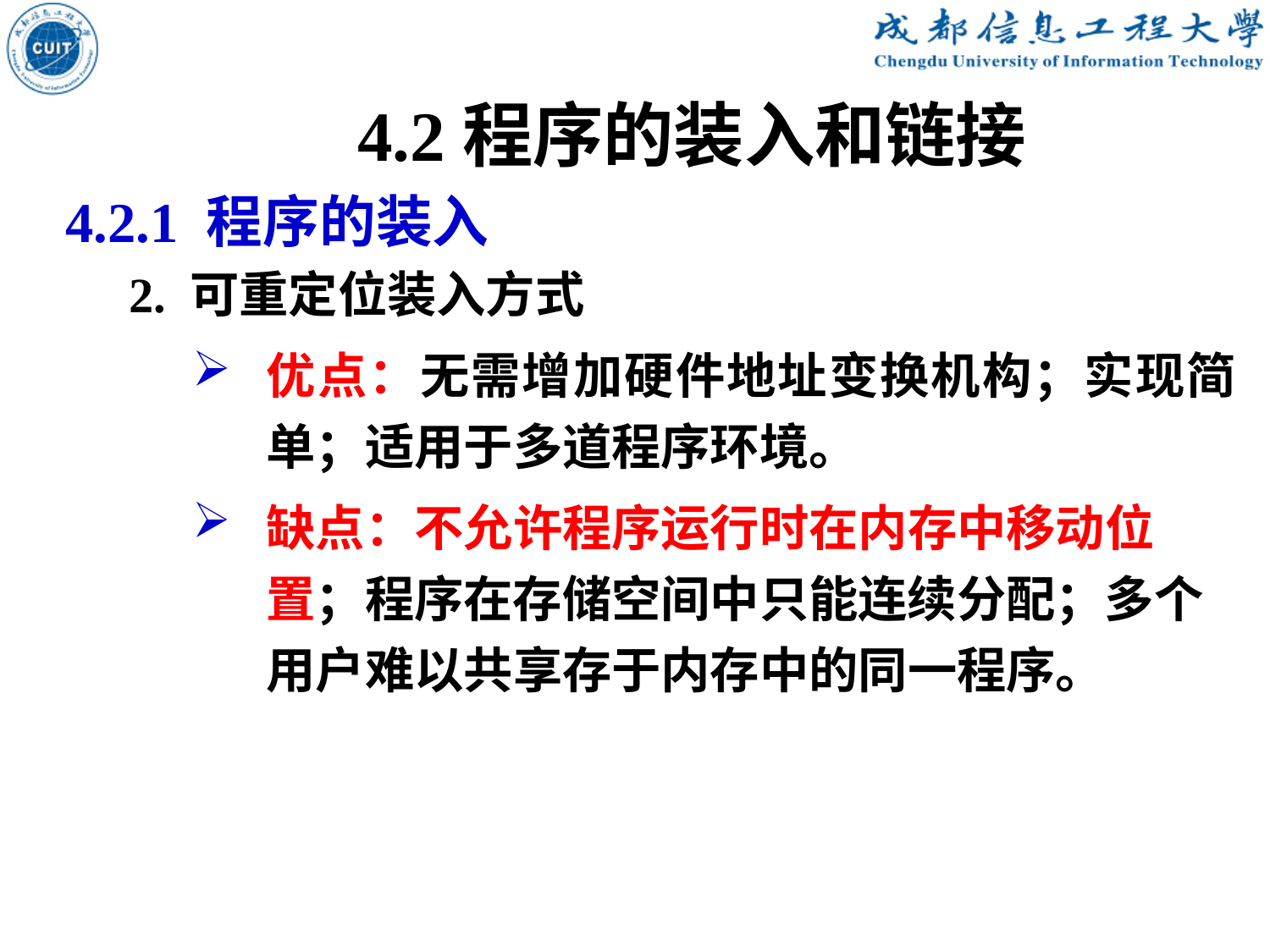

4.2程序的装入和链接
4.2.1 程序的装入
2. 可重定位装入方式
优点：无需增加硬件地址变换机构；实现简单；适用于多道程序环境。
缺点：不允许程序运行时在内存中移动位置；程序在存储空间中只能连续分配；多个用户难以共享存于内存中的同一程序。